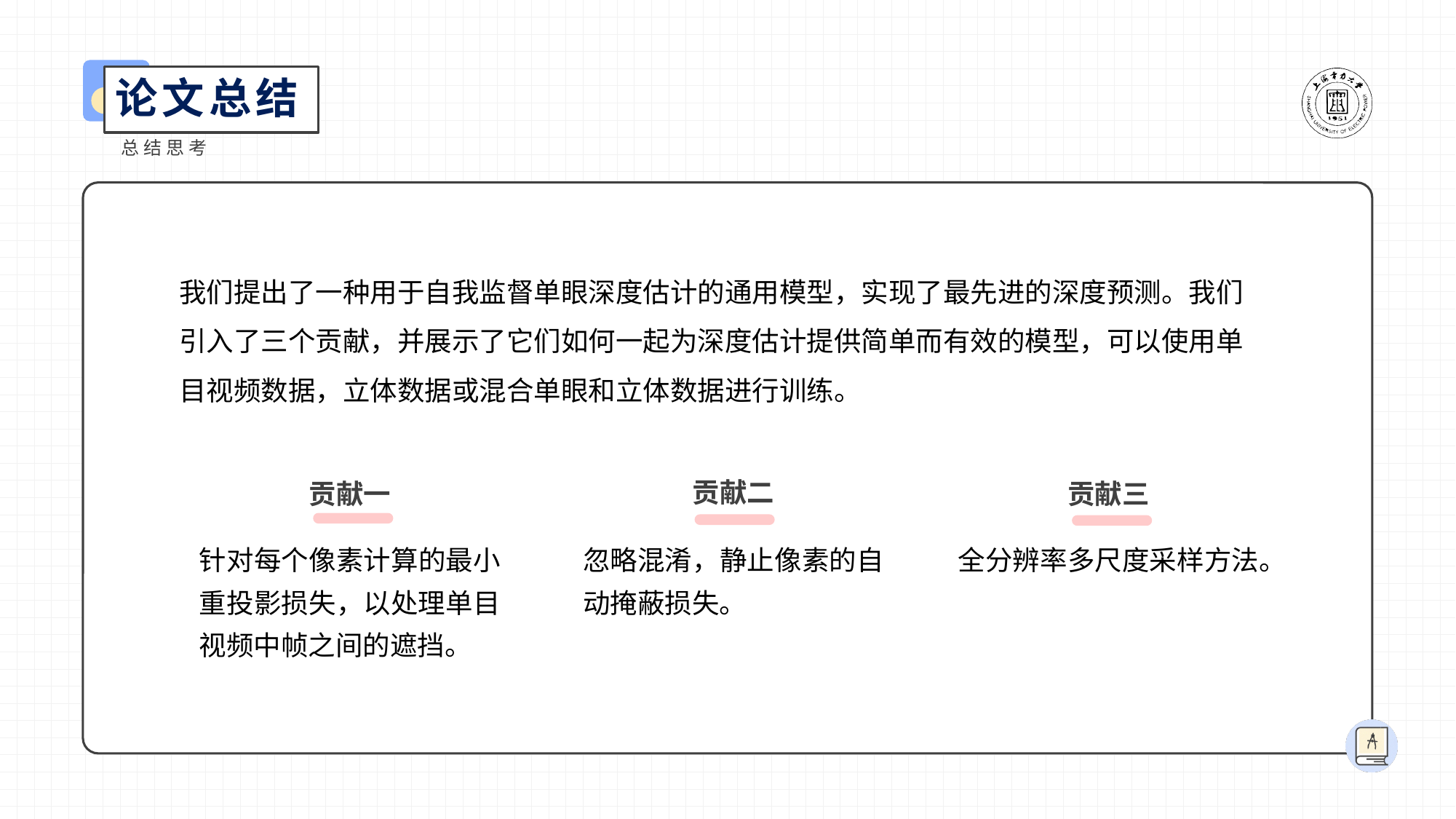

论文总结
总结思考
我们提出了一种用于自我监督单眼深度估计的通用模型，实现了最先进的深度预测。我们引入了三个贡献，并展示了它们如何一起为深度估计提供简单而有效的模型，可以使用单目视频数据，立体数据或混合单眼和立体数据进行训练。
贡献二
贡献一
贡献三
针对每个像素计算的最小重投影损失，以处理单目视频中帧之间的遮挡。
忽略混淆，静止像素的自动掩蔽损失。
全分辨率多尺度采样方法。